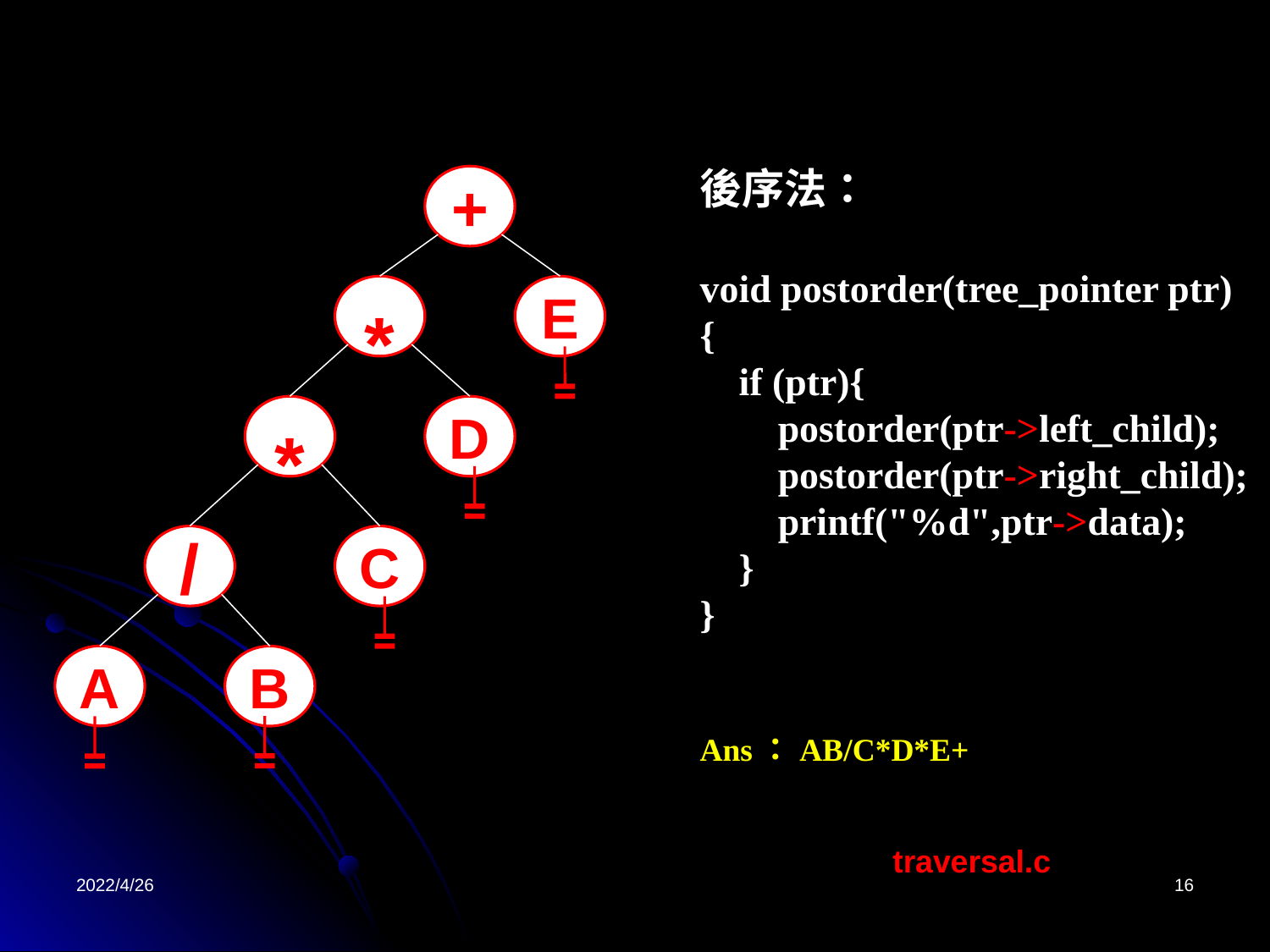

後序法：

void postorder(tree_pointer ptr)
{
    if (ptr){
        postorder(ptr->left_child);
        postorder(ptr->right_child);
        printf("%d",ptr->data);
    }
}

Ans：AB/C*D*E+
+
*
E

*
D

/
C

A
B

traversal.c
2022/4/26
16